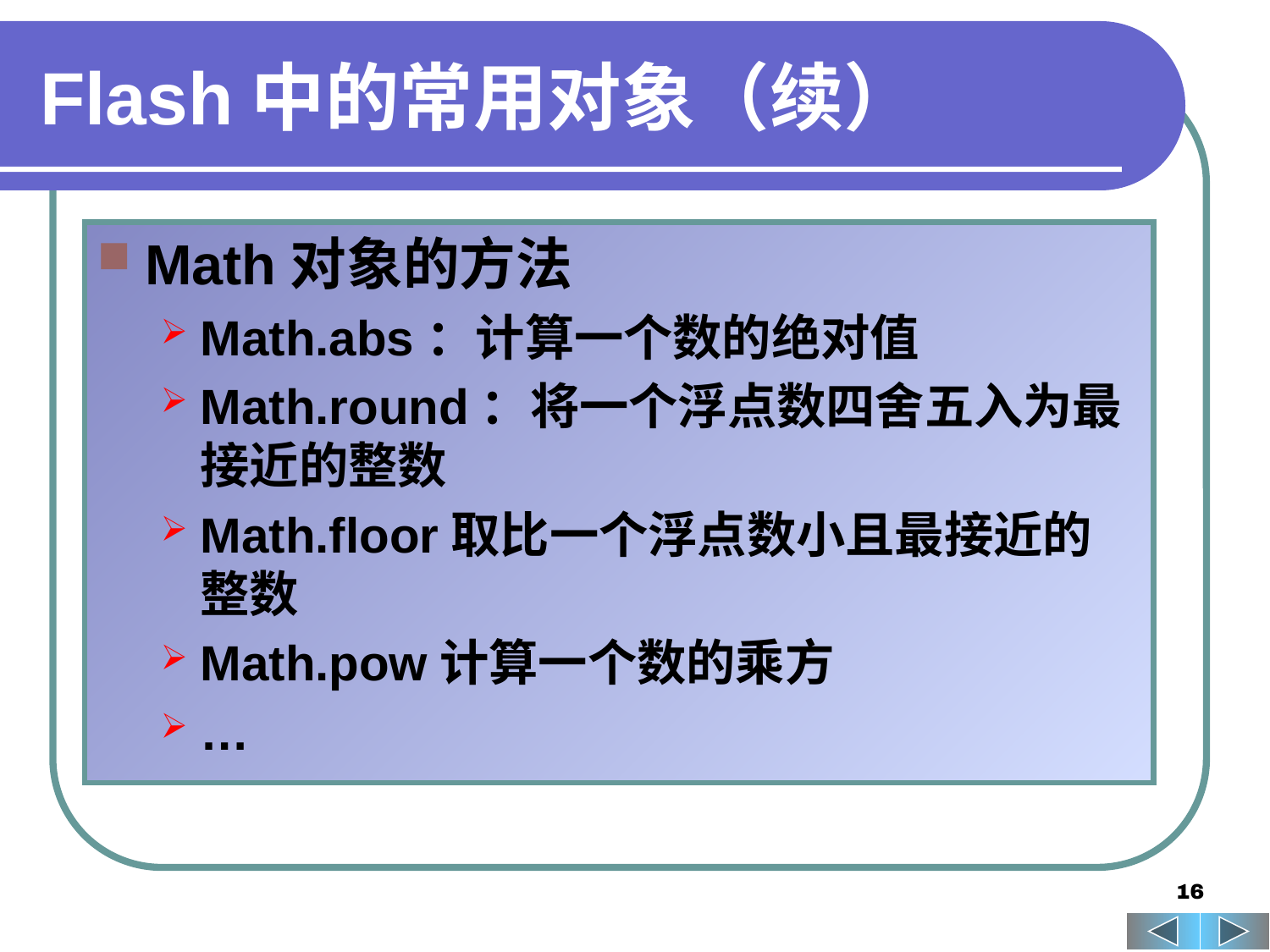

# Flash中的常用对象（续）
Math对象的方法
Math.abs：计算一个数的绝对值
Math.round：将一个浮点数四舍五入为最接近的整数
Math.floor取比一个浮点数小且最接近的整数
Math.pow计算一个数的乘方
…
16